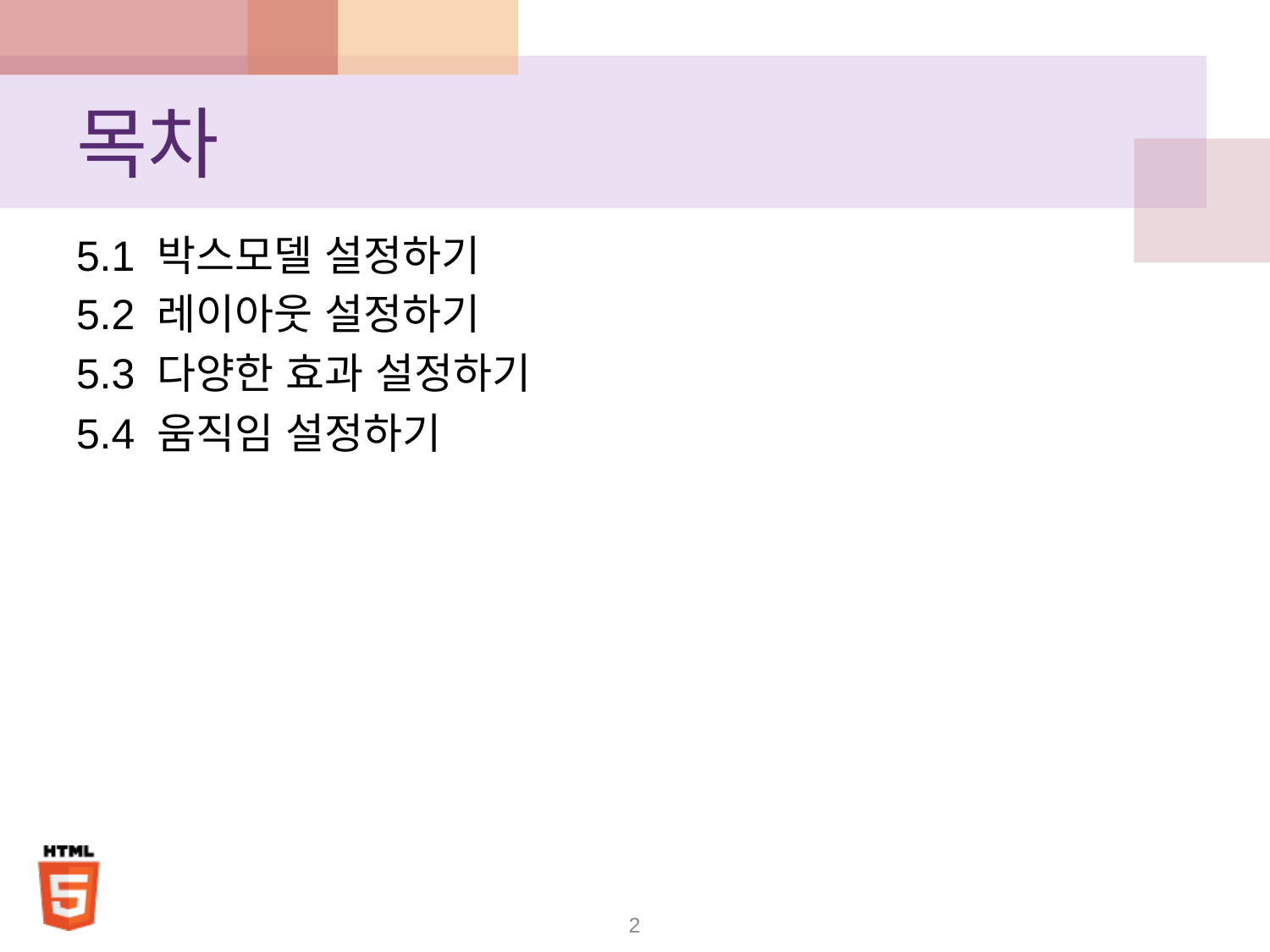

# 목차
5.1 박스모델 설정하기
5.2 레이아웃 설정하기
5.3 다양한 효과 설정하기
5.4 움직임 설정하기
2